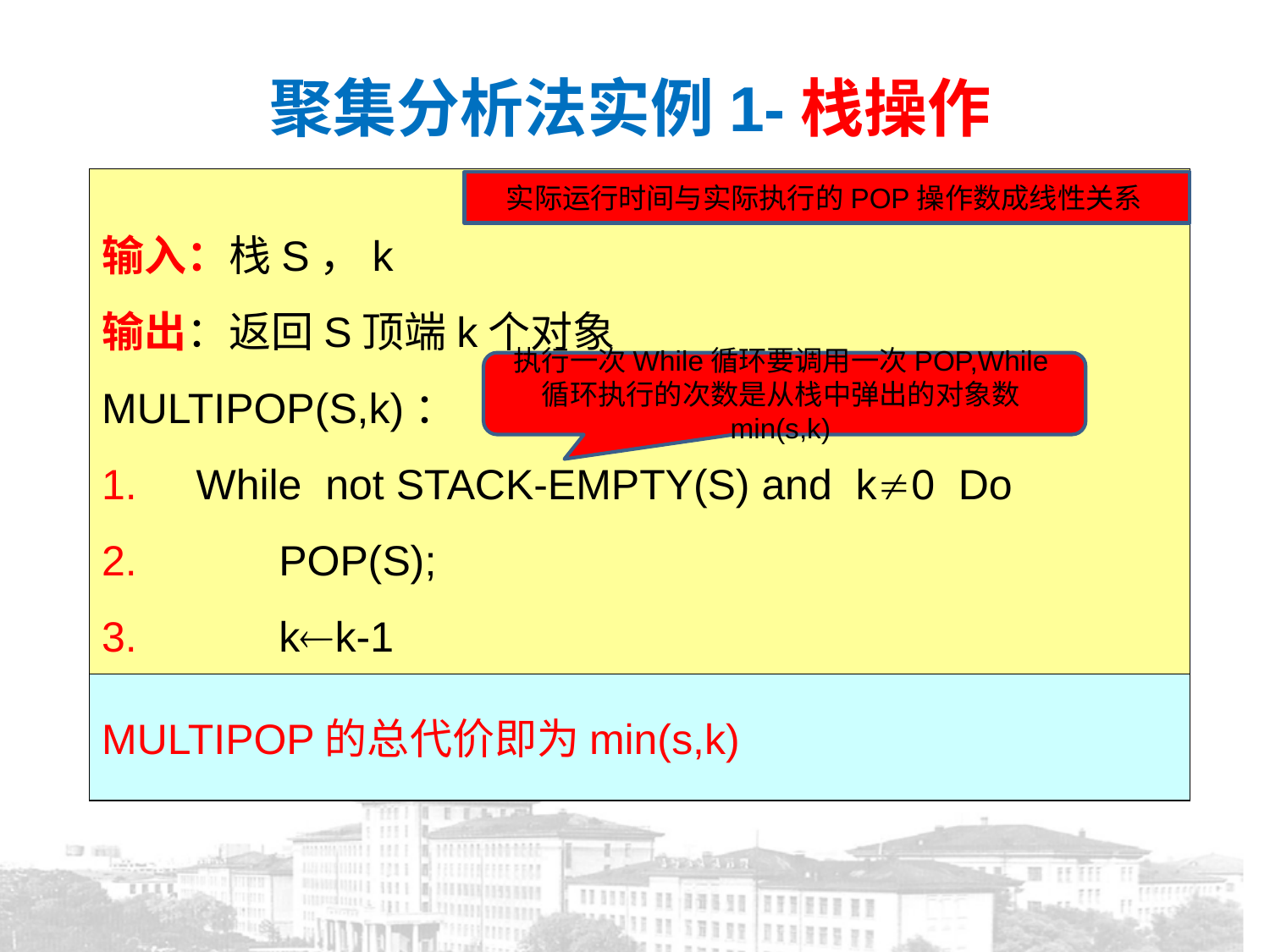

# 聚集分析法实例1-栈操作
输入：栈S，k
输出：返回S顶端k个对象
MULTIPOP(S,k)：
1.     While  not STACK-EMPTY(S) and  k≠0  Do
2.            POP(S);
3.            k←k-1
实际运行时间与实际执行的POP操作数成线性关系

执行一次While循环要调用一次POP,While循环执行的次数是从栈中弹出的对象数min(s,k)

MULTIPOP的总代价即为min(s,k)